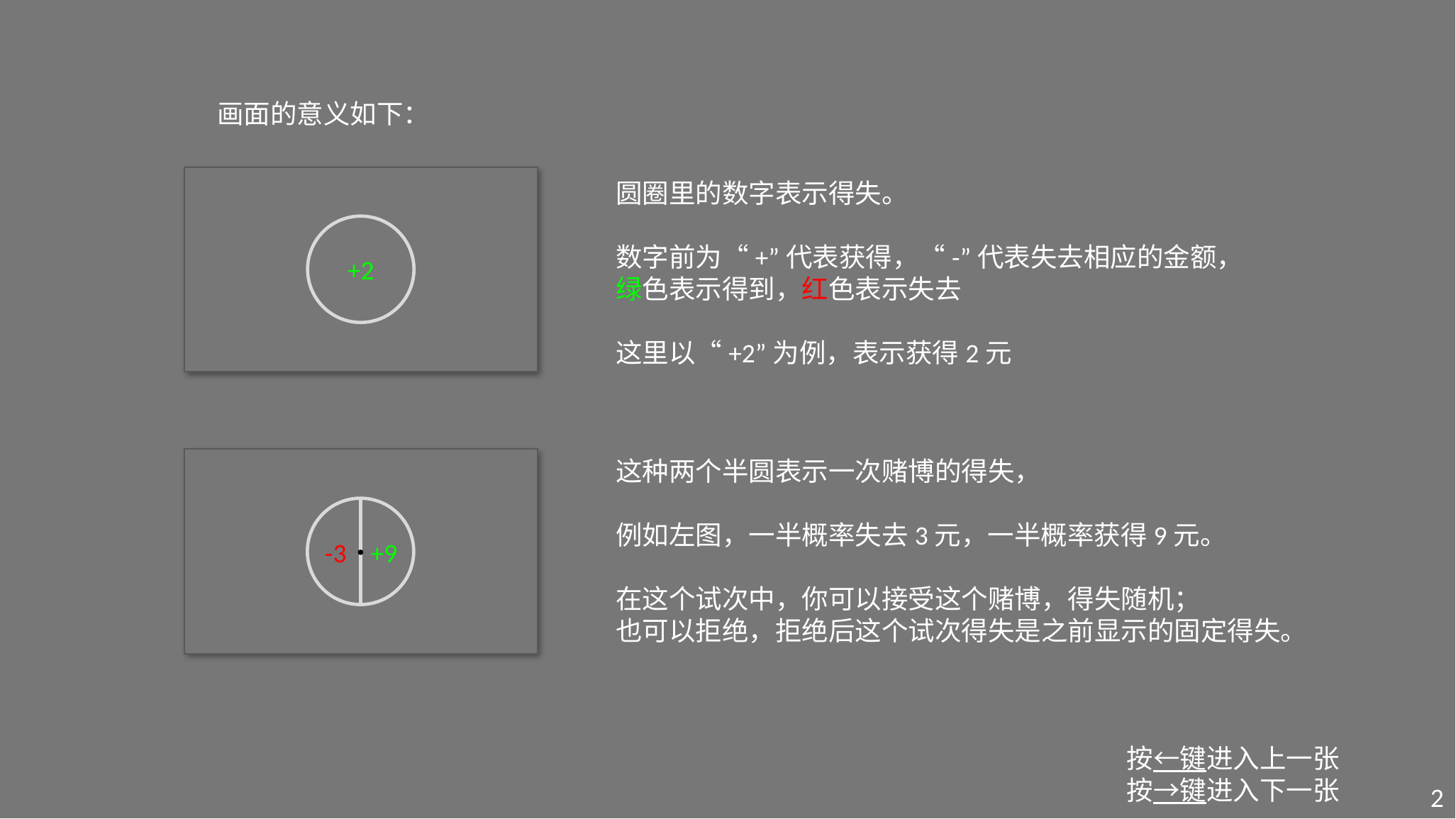

画面的意义如下：

+2
圆圈里的数字表示得失。

数字前为“+”代表获得，“-”代表失去相应的金额，
绿色表示得到，红色表示失去

这里以“+2”为例，表示获得2元

-3    +9

这种两个半圆表示一次赌博的得失，

例如左图，一半概率失去3元，一半概率获得9元。

在这个试次中，你可以接受这个赌博，得失随机；
也可以拒绝，拒绝后这个试次得失是之前显示的固定得失。
按←键进入上一张
按→键进入下一张
2